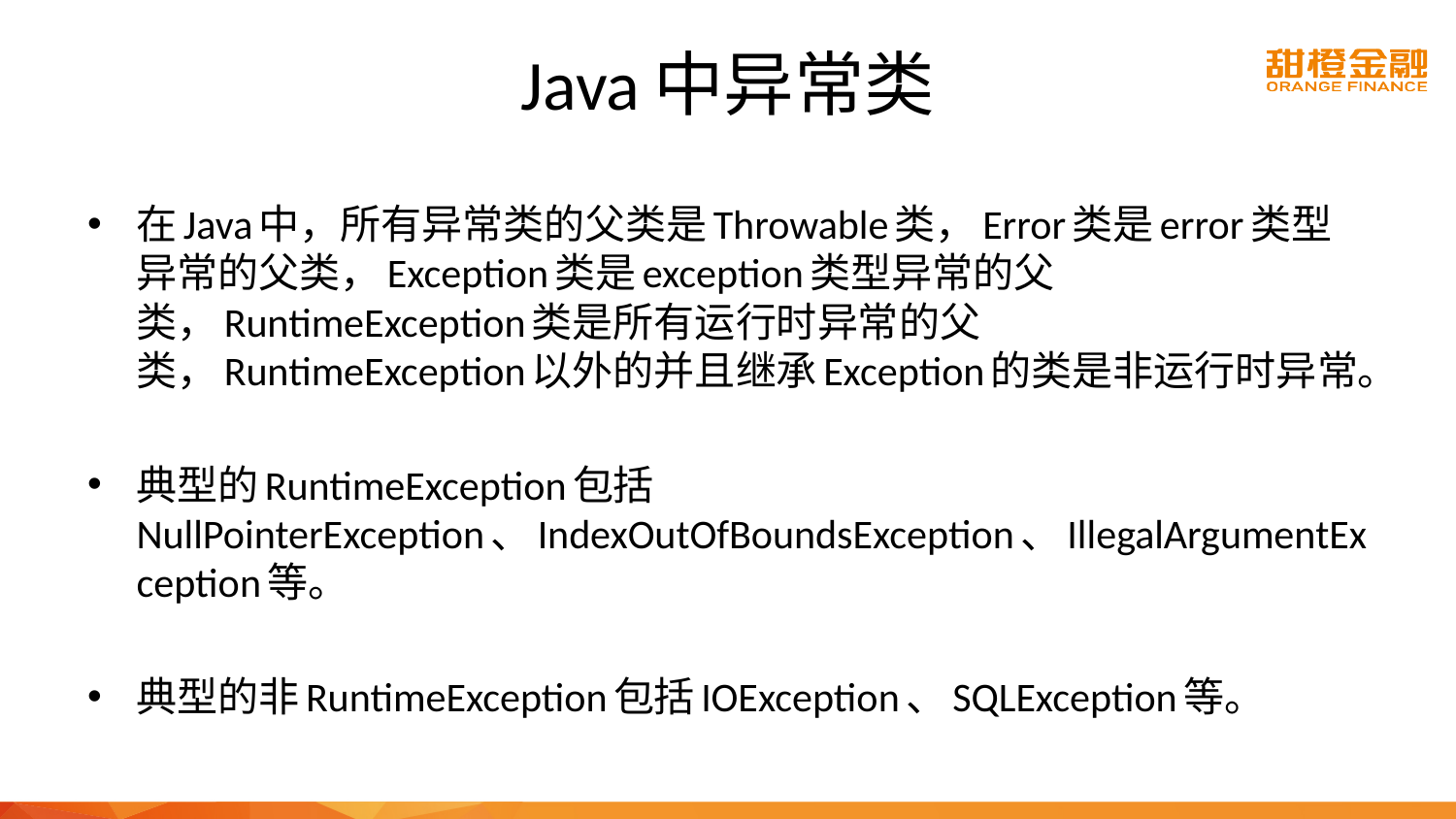

# Java中异常类
在Java中，所有异常类的父类是Throwable类，Error类是error类型异常的父类，Exception类是exception类型异常的父类，RuntimeException类是所有运行时异常的父类，RuntimeException以外的并且继承Exception的类是非运行时异常。

典型的RuntimeException包括NullPointerException、IndexOutOfBoundsException、IllegalArgumentException等。

典型的非RuntimeException包括IOException、SQLException等。